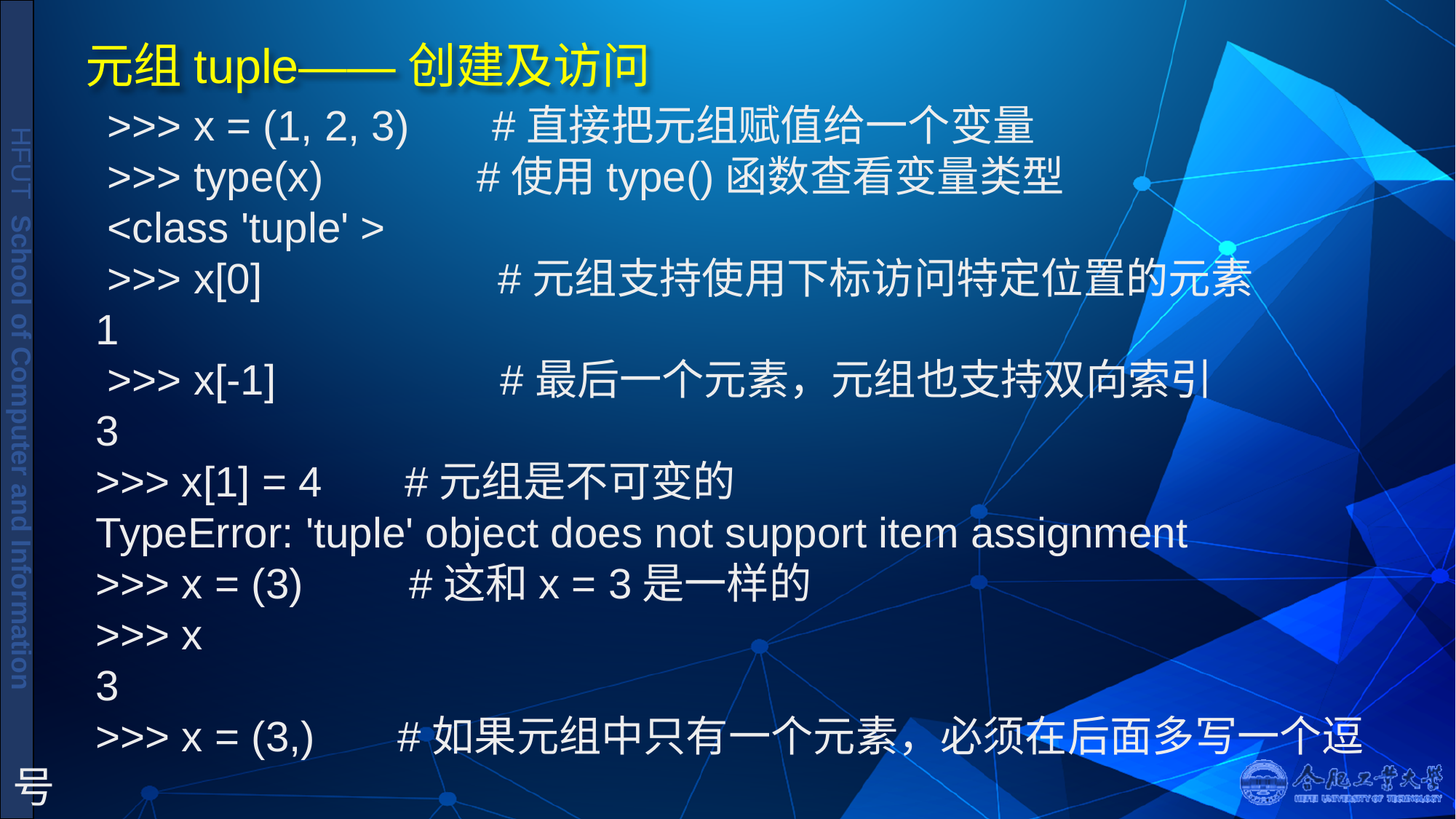

# 元组tuple——创建及访问
        >>> x = (1, 2, 3)       #直接把元组赋值给一个变量
        >>> type(x)             #使用type()函数查看变量类型
        <class 'tuple' >
        >>> x[0]                    #元组支持使用下标访问特定位置的元素
       1
        >>> x[-1]                   #最后一个元素，元组也支持双向索引
       3
       >>> x[1] = 4       #元组是不可变的
       TypeError: 'tuple' object does not support item assignment
       >>> x = (3)         #这和x = 3是一样的
       >>> x
       3
       >>> x = (3,)       #如果元组中只有一个元素，必须在后面多写一个逗号
       >>> x